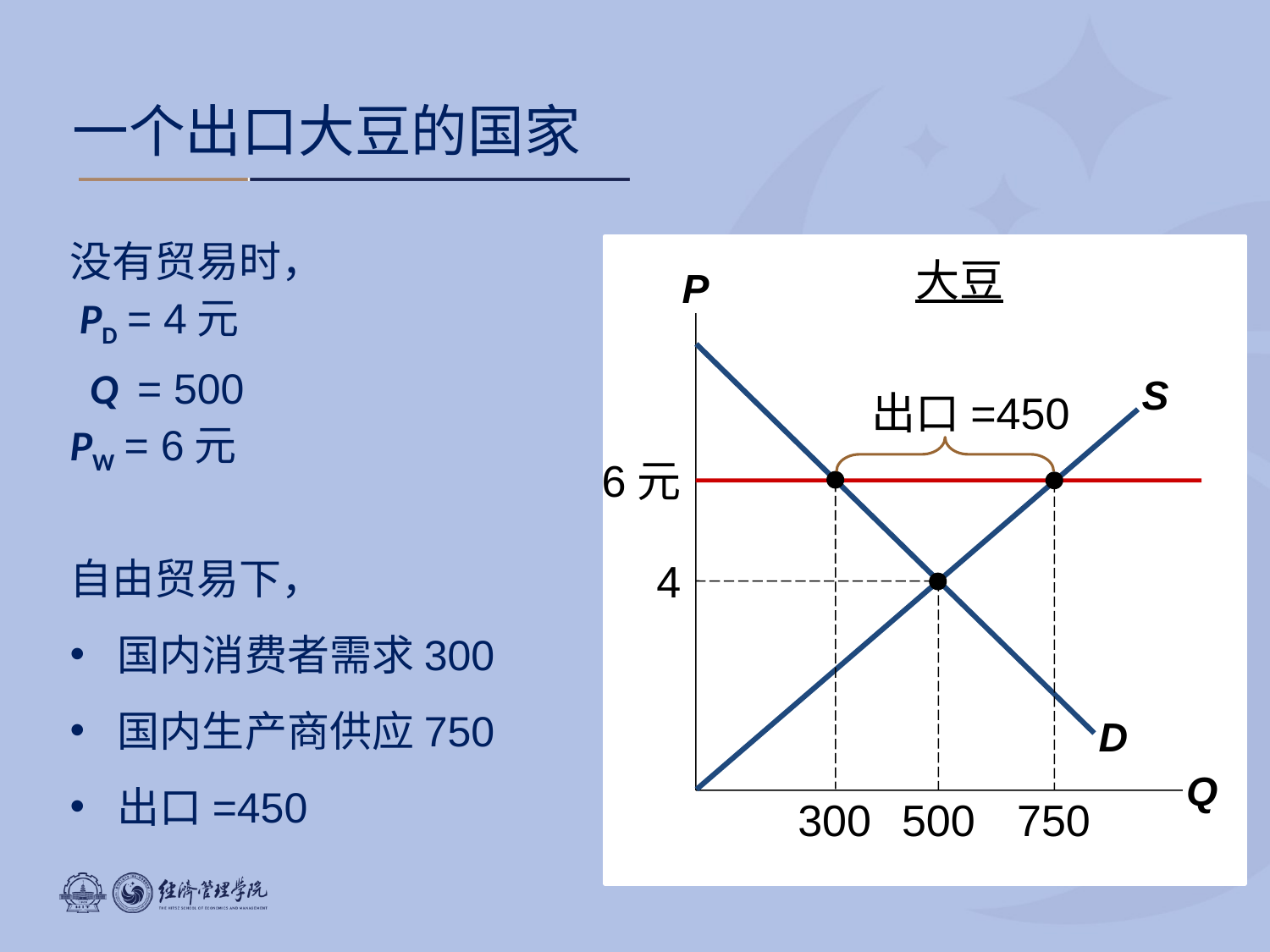

一个出口大豆的国家
没有贸易时，
 PD = 4元
 Q  = 500
PW = 6元

自由贸易下，
国内消费者需求300
国内生产商供应750
出口=450

大豆
P

Q

D
S

出口=450
6元

300

750
4

500